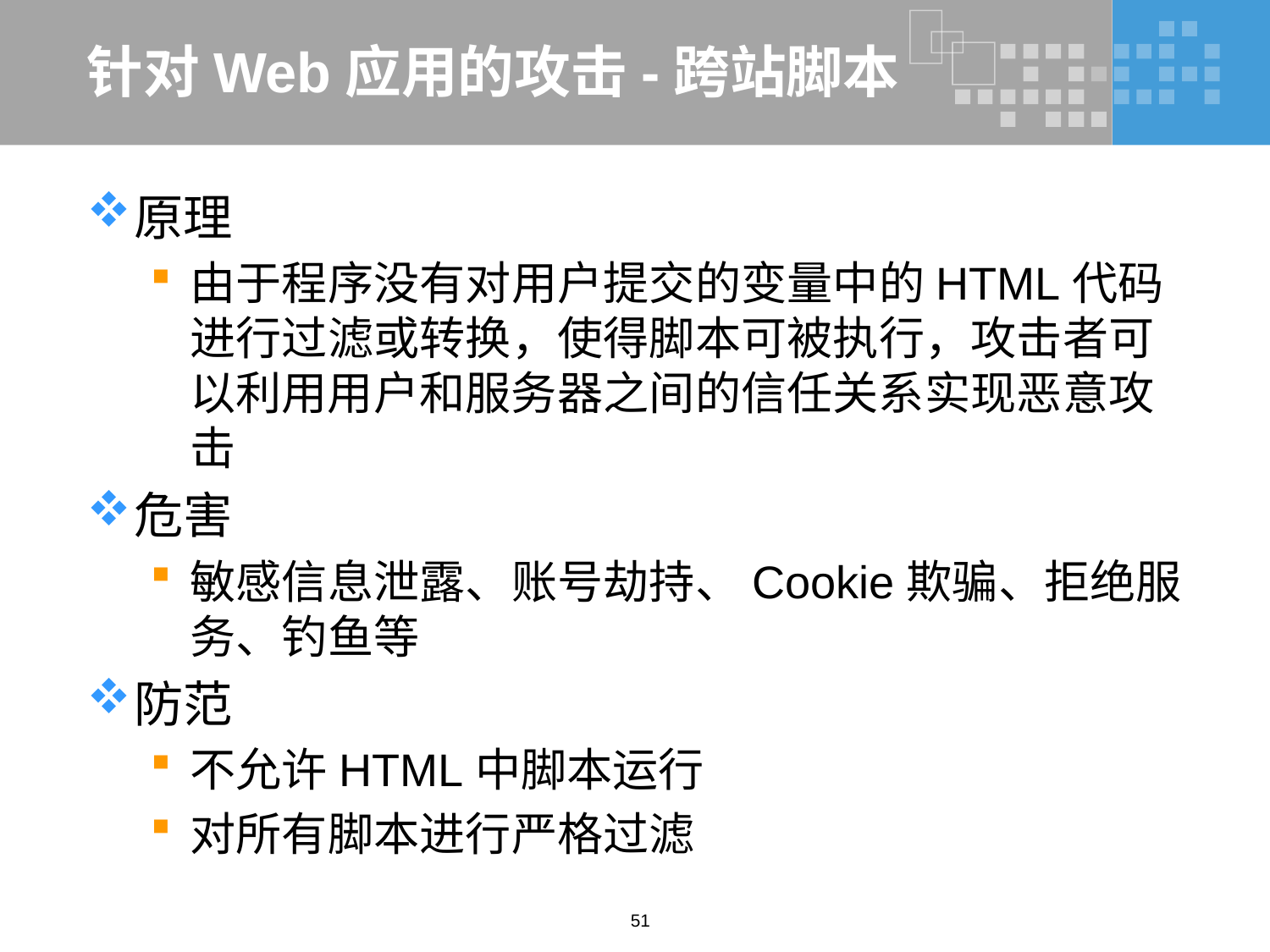

# 针对Web应用的攻击-跨站脚本
原理
由于程序没有对用户提交的变量中的HTML代码进行过滤或转换，使得脚本可被执行，攻击者可以利用用户和服务器之间的信任关系实现恶意攻击
危害
敏感信息泄露、账号劫持、Cookie欺骗、拒绝服务、钓鱼等
防范
不允许HTML中脚本运行
对所有脚本进行严格过滤

51